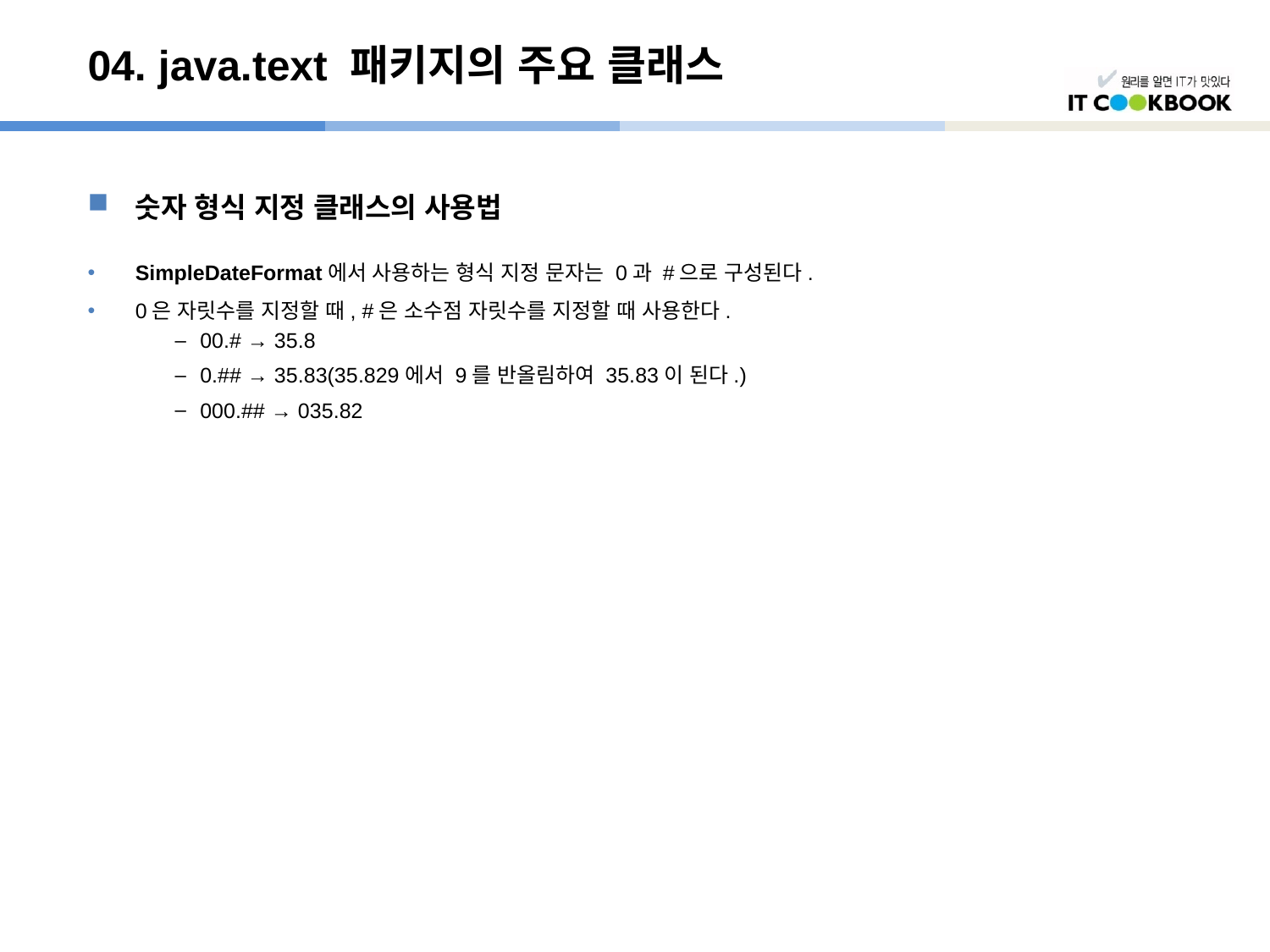

# 04. java.text 패키지의 주요 클래스
숫자 형식 지정 클래스의 사용법
SimpleDateFormat에서 사용하는 형식 지정 문자는 0과 #으로 구성된다.
0은 자릿수를 지정할 때, #은 소수점 자릿수를 지정할 때 사용한다.
00.# → 35.8
0.## → 35.83(35.829에서 9를 반올림하여 35.83이 된다.)
000.## → 035.82